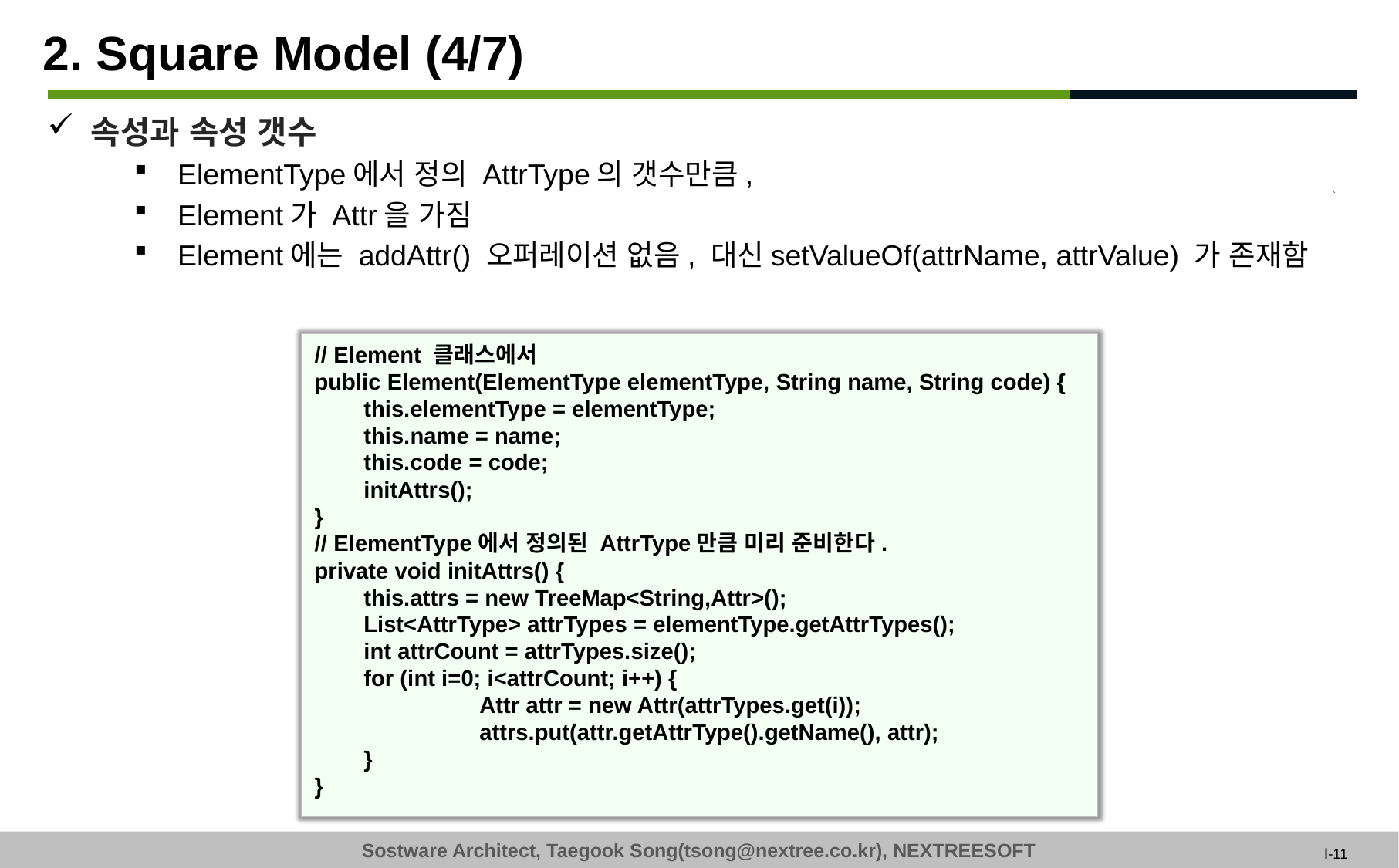

# 2. Square Model (4/7)
속성과 속성 갯수
ElementType에서 정의 AttrType의 갯수만큼,
Element가 Attr을 가짐
Element에는 addAttr() 오퍼레이션 없음, 대신setValueOf(attrName, attrValue) 가 존재함
// Element 클래스에서
public Element(ElementType elementType, String name, String code) {
	this.elementType = elementType;
	this.name = name;
	this.code = code;
	initAttrs();
}
// ElementType에서 정의된 AttrType만큼 미리 준비한다.
private void initAttrs() {
	this.attrs = new TreeMap<String,Attr>();
	List<AttrType> attrTypes = elementType.getAttrTypes();
	int attrCount = attrTypes.size();
	for (int i=0; i<attrCount; i++) {
		Attr attr = new Attr(attrTypes.get(i));
		attrs.put(attr.getAttrType().getName(), attr);
	}
}